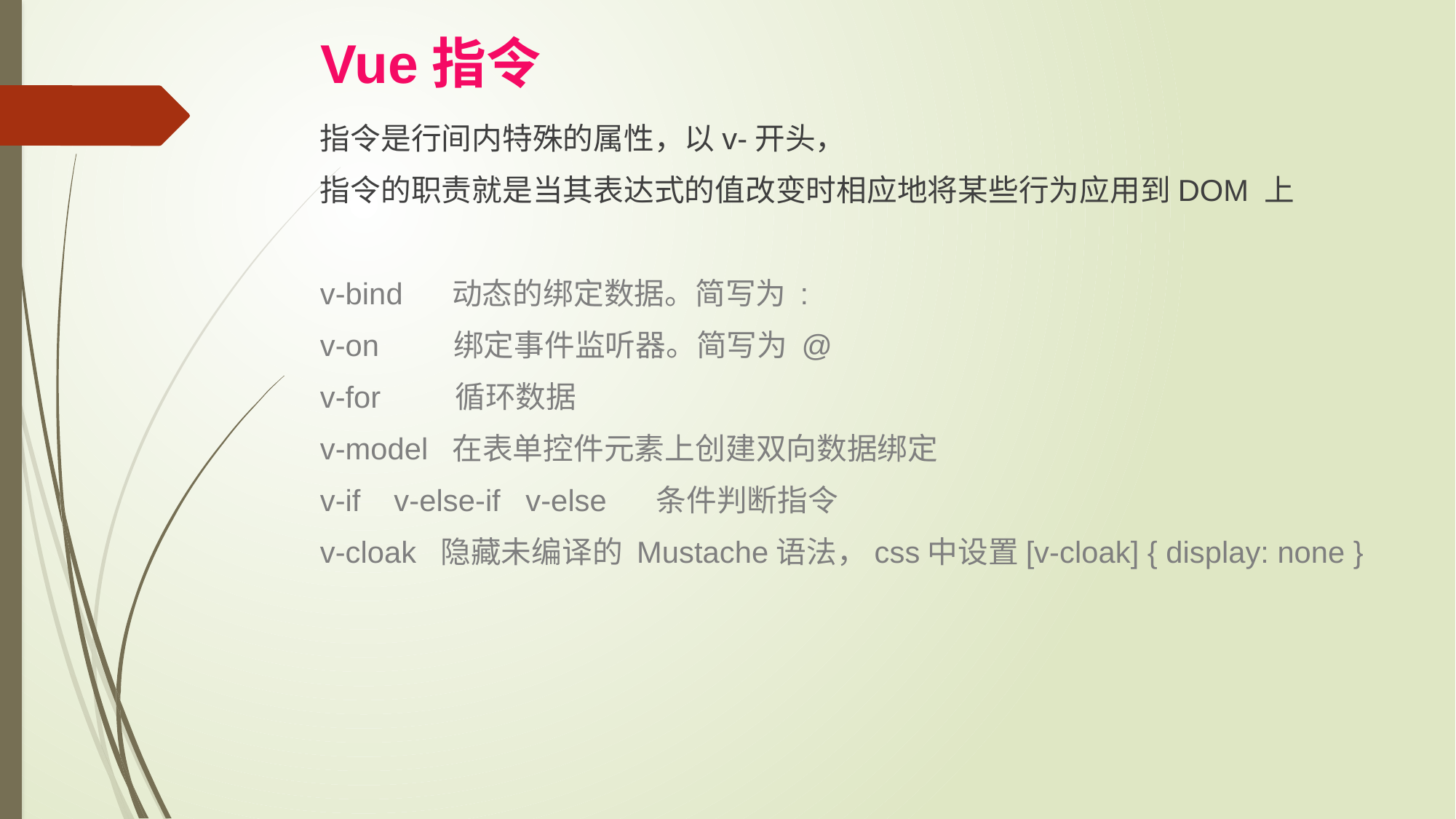

# Vue指令
指令是行间内特殊的属性，以v-开头，
指令的职责就是当其表达式的值改变时相应地将某些行为应用到DOM 上

v-bind     动态的绑定数据。简写为 :
v-on        绑定事件监听器。简写为 @
v-for        循环数据
v-model  在表单控件元素上创建双向数据绑定
v-if    v-else-if   v-else     条件判断指令
v-cloak  隐藏未编译的 Mustache语法，css中设置[v-cloak] { display: none }